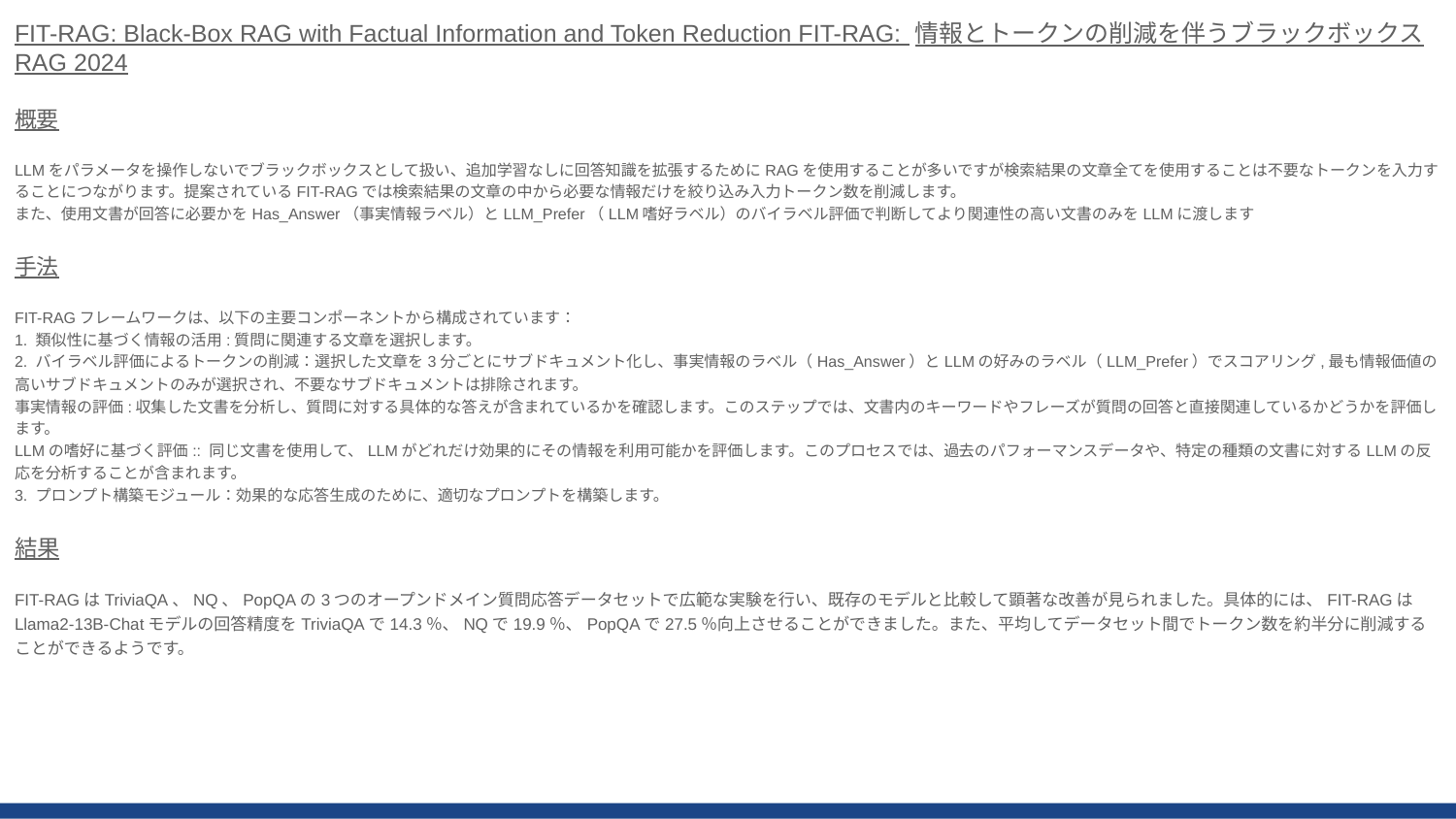

FIT-RAG: Black-Box RAG with Factual Information and Token Reduction FIT-RAG: 情報とトークンの削減を伴うブラックボックスRAG 2024
概要
LLMをパラメータを操作しないでブラックボックスとして扱い、追加学習なしに回答知識を拡張するためにRAGを使用することが多いですが検索結果の文章全てを使用することは不要なトークンを入力することにつながります。提案されているFIT-RAGでは検索結果の文章の中から必要な情報だけを絞り込み入力トークン数を削減します。
また、使用文書が回答に必要かをHas_Answer（事実情報ラベル）とLLM_Prefer（LLM嗜好ラベル）のバイラベル評価で判断してより関連性の高い文書のみをLLMに渡します
手法
FIT-RAGフレームワークは、以下の主要コンポーネントから構成されています：
1. 類似性に基づく情報の活用:質問に関連する文章を選択します。
2. バイラベル評価によるトークンの削減：選択した文章を3分ごとにサブドキュメント化し、事実情報のラベル（Has_Answer）とLLMの好みのラベル（LLM_Prefer）でスコアリング,最も情報価値の高いサブドキュメントのみが選択され、不要なサブドキュメントは排除されます。
事実情報の評価:収集した文書を分析し、質問に対する具体的な答えが含まれているかを確認します。このステップでは、文書内のキーワードやフレーズが質問の回答と直接関連しているかどうかを評価します。
LLMの嗜好に基づく評価:: 同じ文書を使用して、LLMがどれだけ効果的にその情報を利用可能かを評価します。このプロセスでは、過去のパフォーマンスデータや、特定の種類の文書に対するLLMの反応を分析することが含まれます。
3. プロンプト構築モジュール：効果的な応答生成のために、適切なプロンプトを構築します。
結果
FIT-RAGはTriviaQA、NQ、PopQAの3つのオープンドメイン質問応答データセットで広範な実験を行い、既存のモデルと比較して顕著な改善が見られました。具体的には、FIT-RAGはLlama2-13B-Chatモデルの回答精度をTriviaQAで14.3％、NQで19.9％、PopQAで27.5％向上させることができました。また、平均してデータセット間でトークン数を約半分に削減することができるようです。